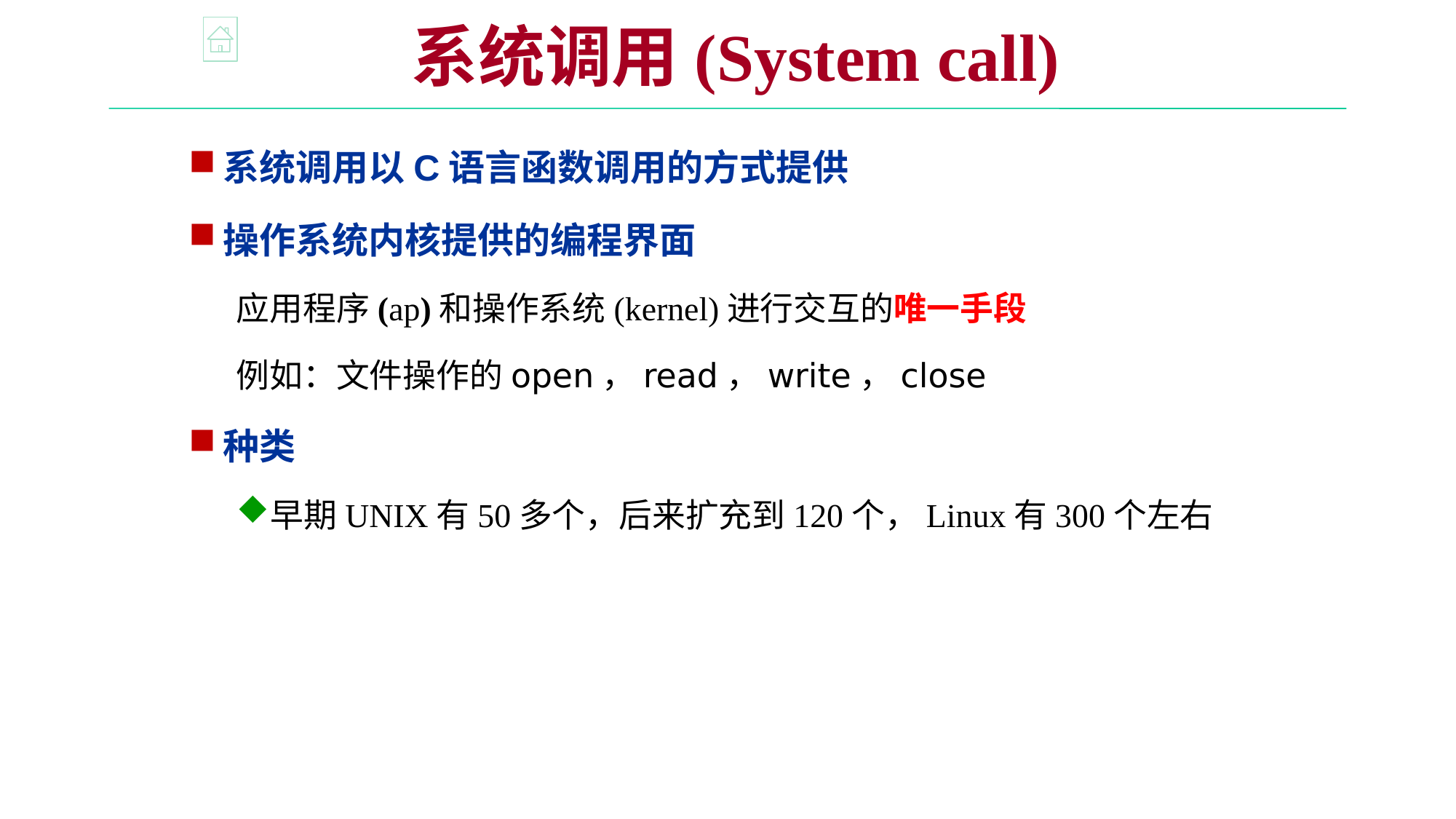

系统调用(System call)

系统调用以C语言函数调用的方式提供
操作系统内核提供的编程界面
应用程序(ap)和操作系统(kernel)进行交互的唯一手段
例如：文件操作的open，read，write，close
种类
早期UNIX有50多个，后来扩充到120个，Linux有300个左右